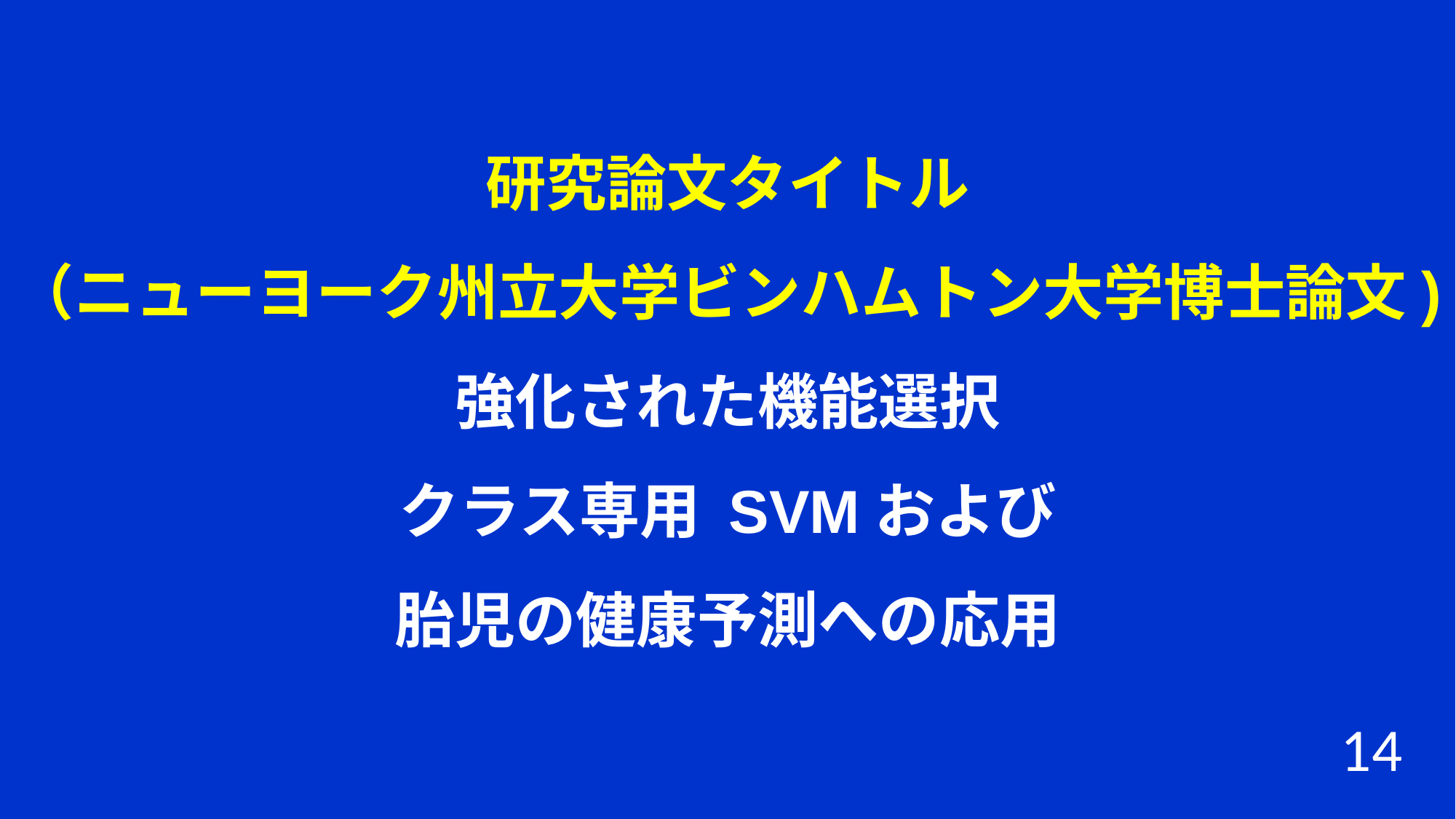

研究論文タイトル
（ニューヨーク州立大学ビンハムトン大学博士論文)
強化された機能選択
クラス専用 SVMおよび
胎児の健康予測への応用
14